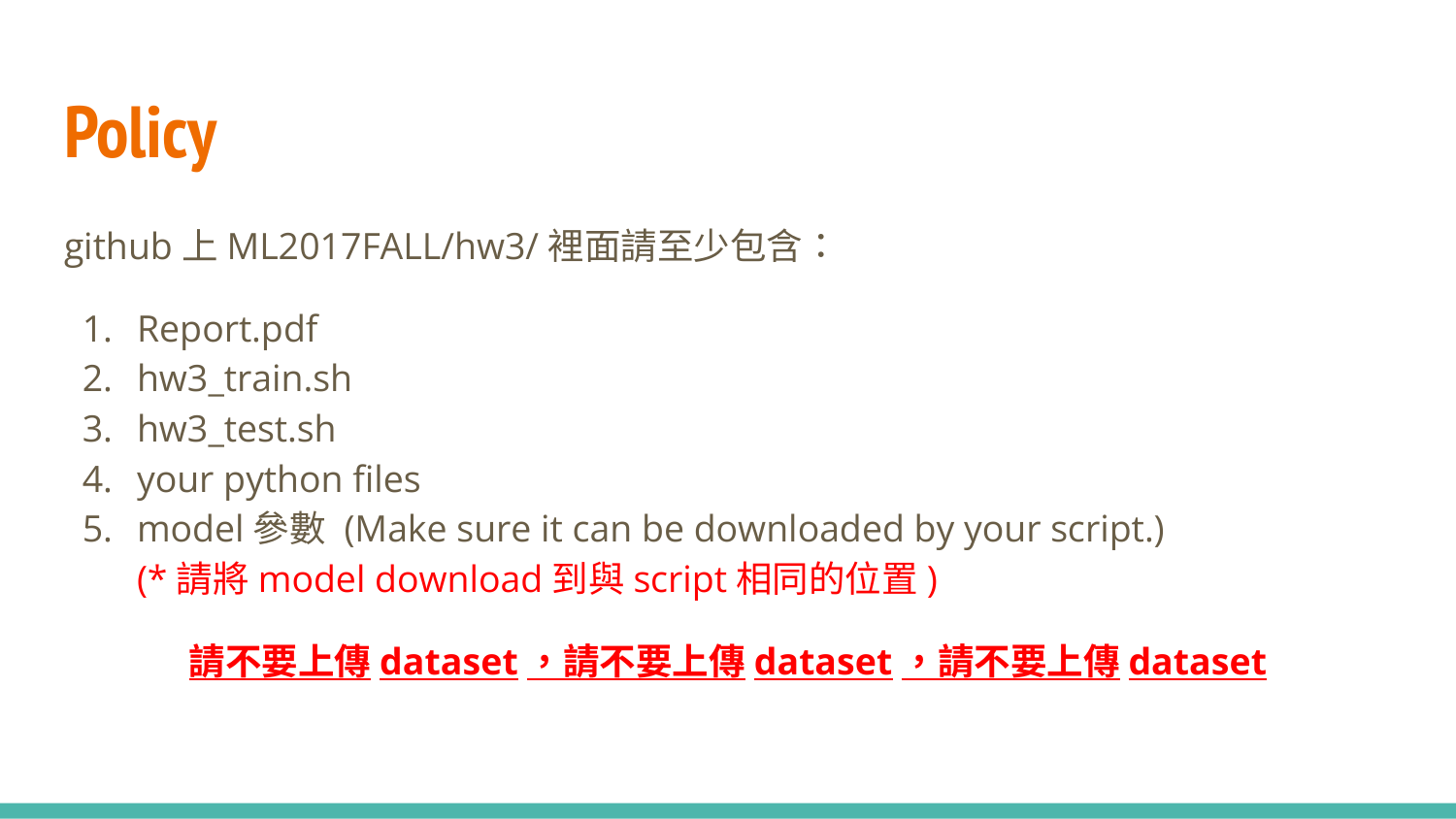

# Policy
github上ML2017FALL/hw3/裡面請至少包含：
Report.pdf
hw3_train.sh
hw3_test.sh
your python files
model參數 (Make sure it can be downloaded by your script.)
(*請將model download到與script相同的位置)
請不要上傳dataset，請不要上傳dataset，請不要上傳dataset